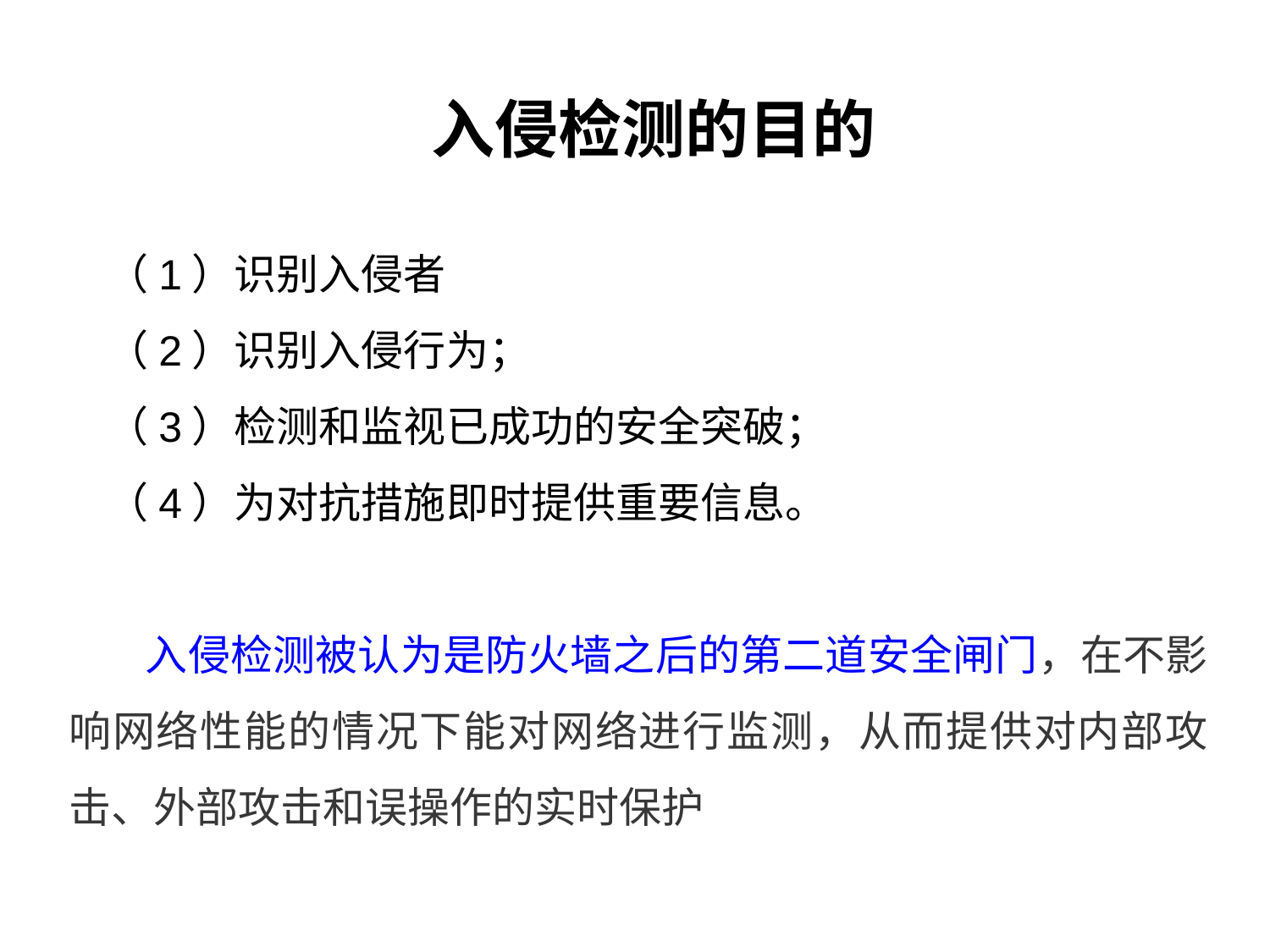

# 入侵检测的目的
（1）识别入侵者
（2）识别入侵行为；
（3）检测和监视已成功的安全突破；
（4）为对抗措施即时提供重要信息。

   入侵检测被认为是防火墙之后的第二道安全闸门，在不影响网络性能的情况下能对网络进行监测，从而提供对内部攻击、外部攻击和误操作的实时保护